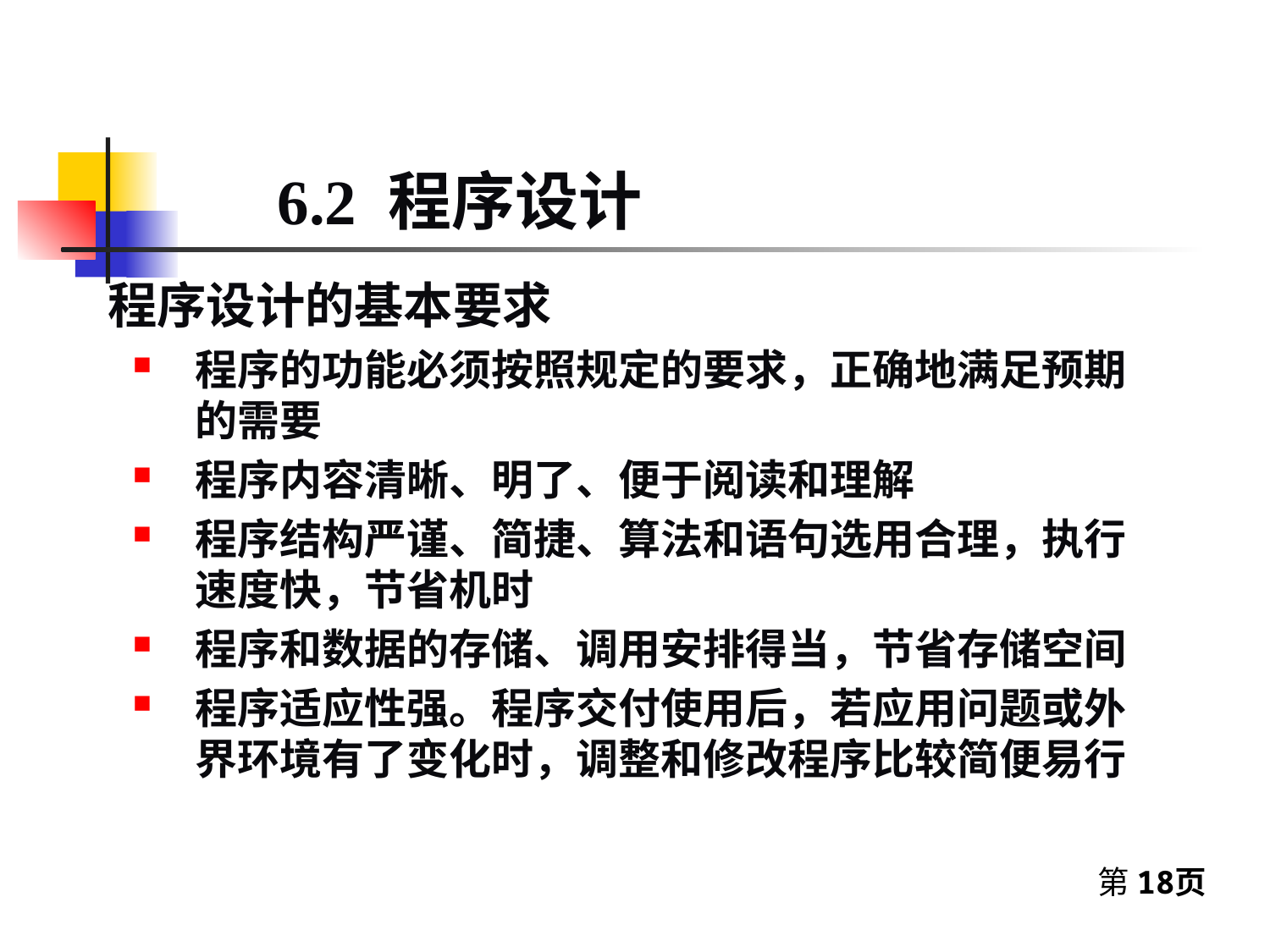

6.2 程序设计
程序设计的基本要求
程序的功能必须按照规定的要求，正确地满足预期的需要
程序内容清晰、明了、便于阅读和理解
程序结构严谨、简捷、算法和语句选用合理，执行速度快，节省机时
程序和数据的存储、调用安排得当，节省存储空间
程序适应性强。程序交付使用后，若应用问题或外界环境有了变化时，调整和修改程序比较简便易行